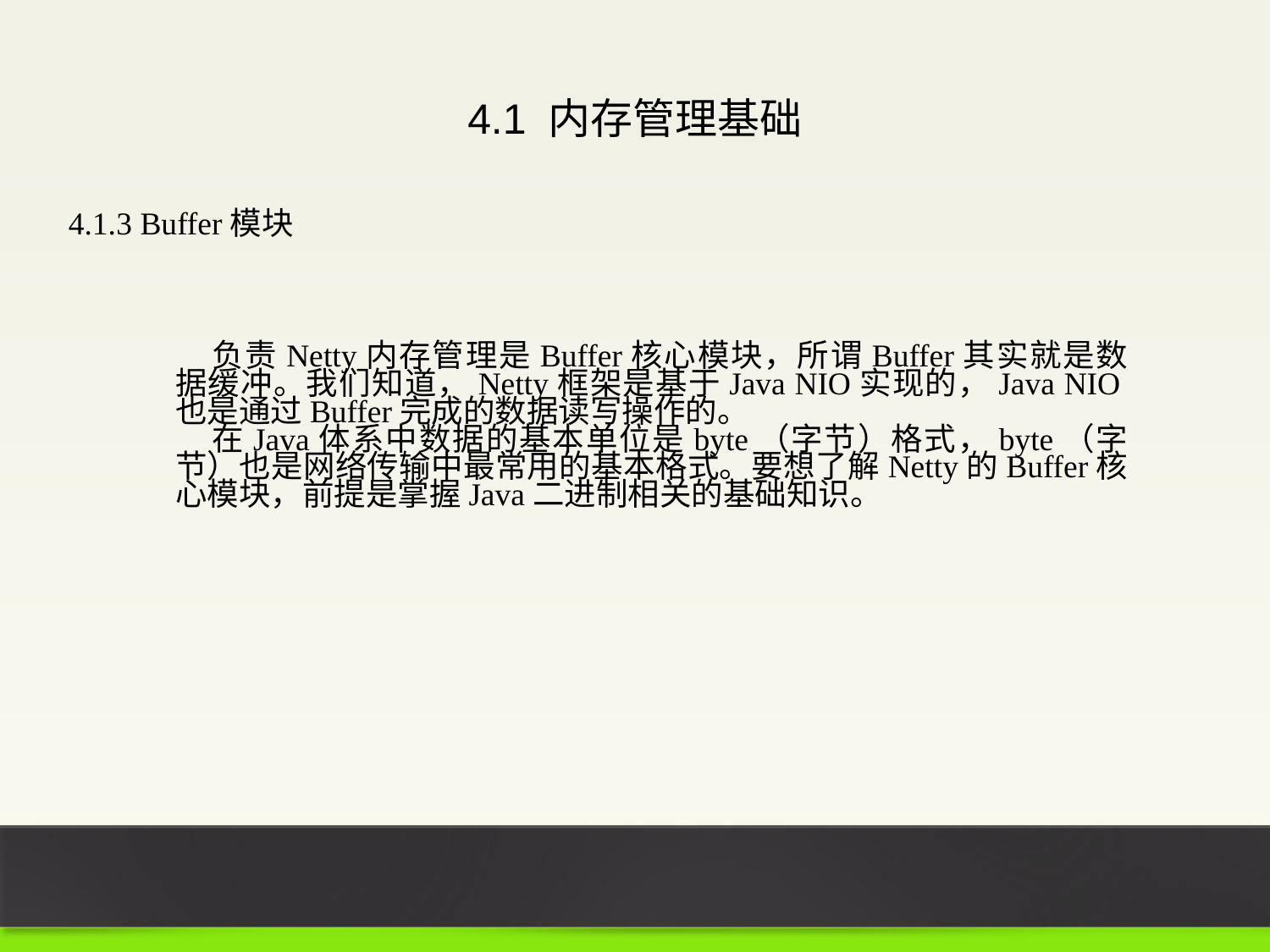

4.1 内存管理基础
4.1.3 Buffer模块
负责Netty内存管理是Buffer核心模块，所谓Buffer其实就是数据缓冲。我们知道，Netty框架是基于Java NIO实现的，Java NIO也是通过Buffer完成的数据读写操作的。
在Java体系中数据的基本单位是byte（字节）格式，byte（字节）也是网络传输中最常用的基本格式。要想了解Netty的Buffer核心模块，前提是掌握Java二进制相关的基础知识。